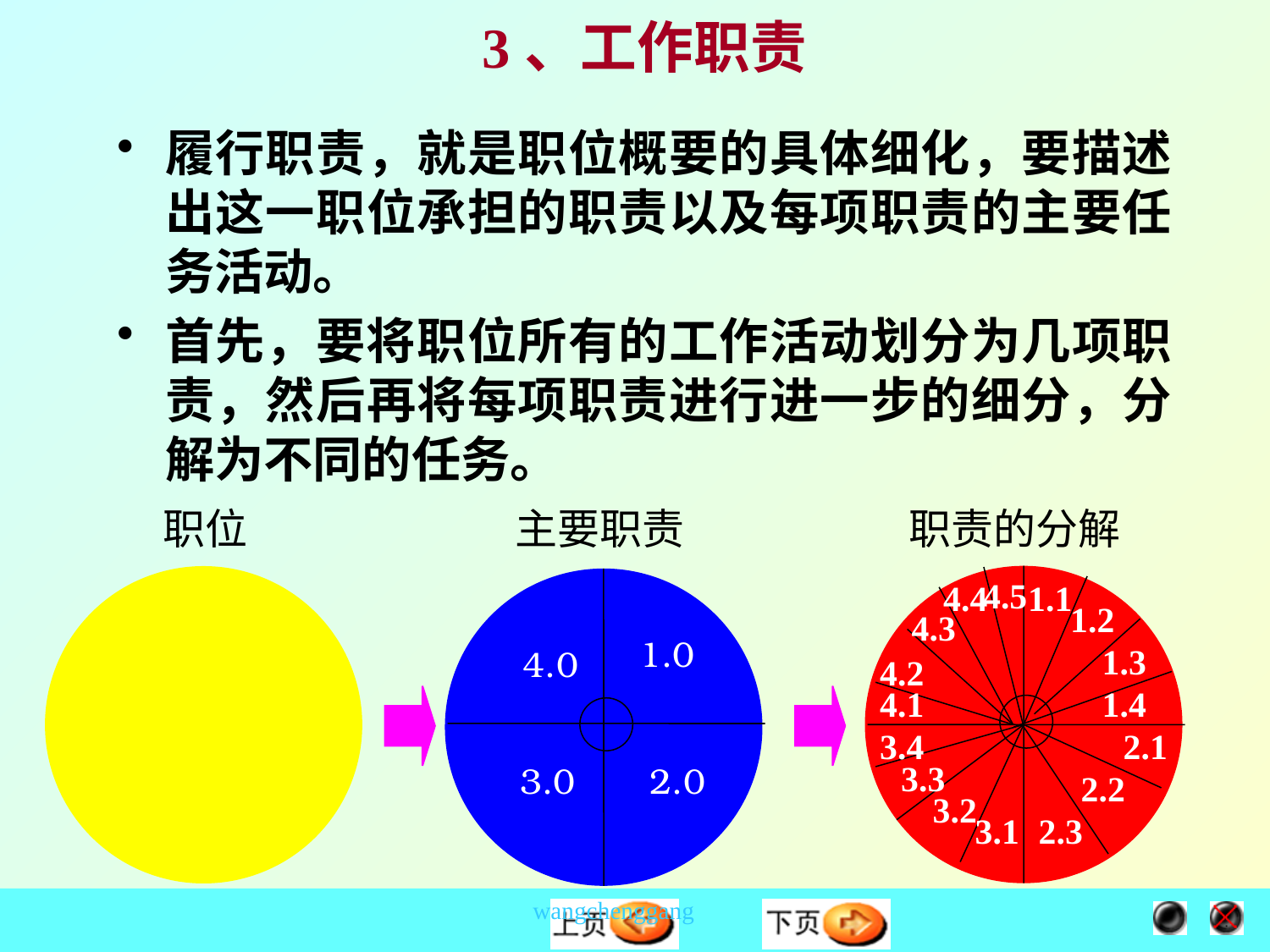

# 3、工作职责
履行职责，就是职位概要的具体细化，要描述出这一职位承担的职责以及每项职责的主要任务活动。
首先，要将职位所有的工作活动划分为几项职责，然后再将每项职责进行进一步的细分，分解为不同的任务。
职位
主要职责
职责的分解

4.5
4.4
1.1

1.2
4.3

1.3
4.2

4.1

1.4

3.4

2.1

3.3
2.2
3.2
3.1
2.3

4.0
1.0

3.0
2.0

wangchenggang